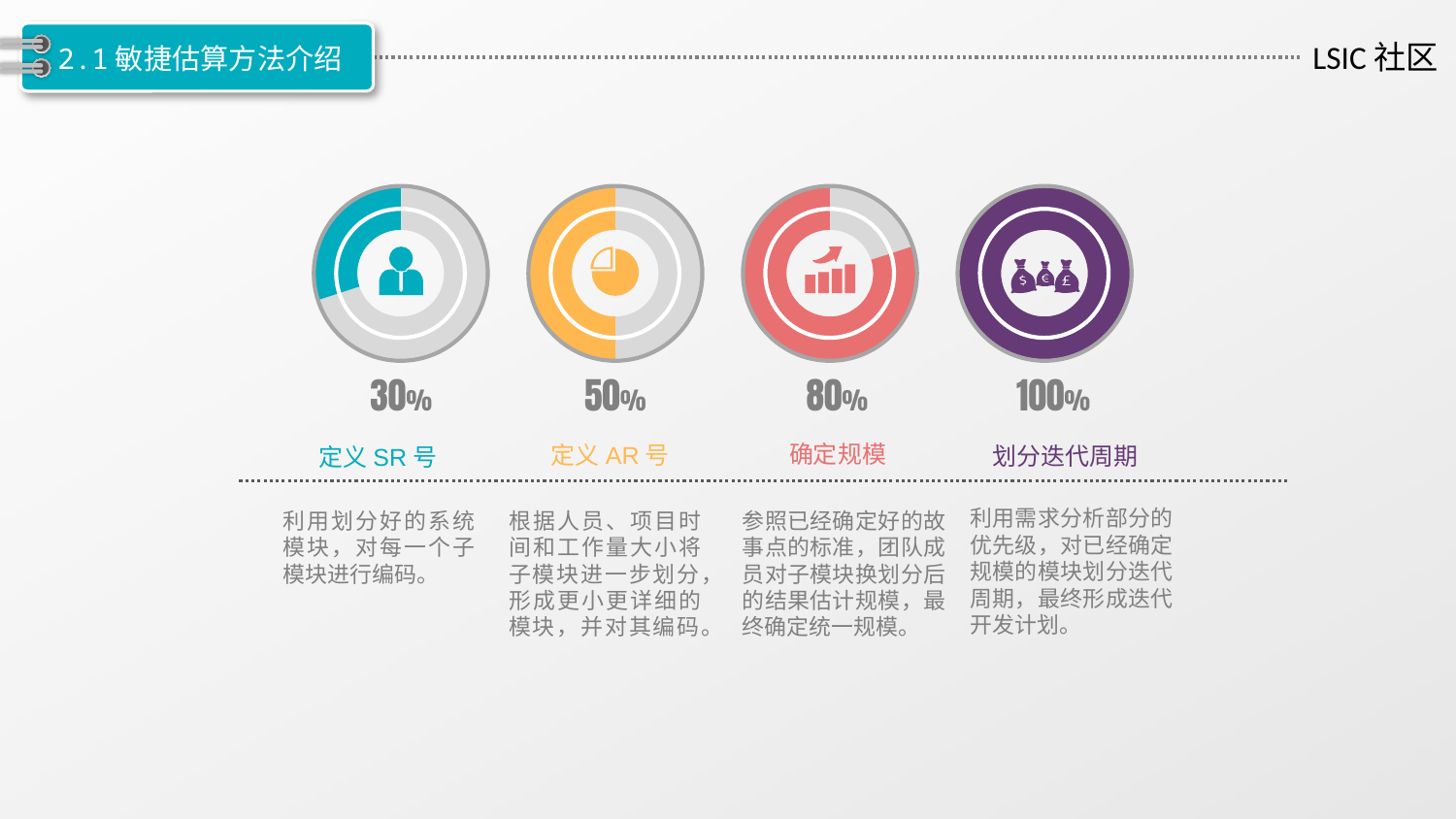

2.1敏捷估算方法介绍

### Chart

| Category | 列1 |
|---|---|

### Chart

| Category | 列1 |
|---|---|
| 第一季度 | 50.0 |
| 第二季度 | 50.0 |

### Chart

| Category | 列1 |
|---|---|
| 第一季度 | 20.0 |
| 第二季度 | 80.0 |

### Chart

| Category | 列1 |
|---|---|
| 第一季度 | 0.0 |
| 第二季度 | 100.0 |

30%
50%
80%
100%
确定规模
定义AR号
划分迭代周期
定义SR号
利用需求分析部分的优先级，对已经确定规模的模块划分迭代周期，最终形成迭代开发计划。
利用划分好的系统模块，对每一个子模块进行编码。
根据人员、项目时间和工作量大小将子模块进一步划分，形成更小更详细的模块，并对其编码。
参照已经确定好的故事点的标准，团队成员对子模块换划分后的结果估计规模，最终确定统一规模。